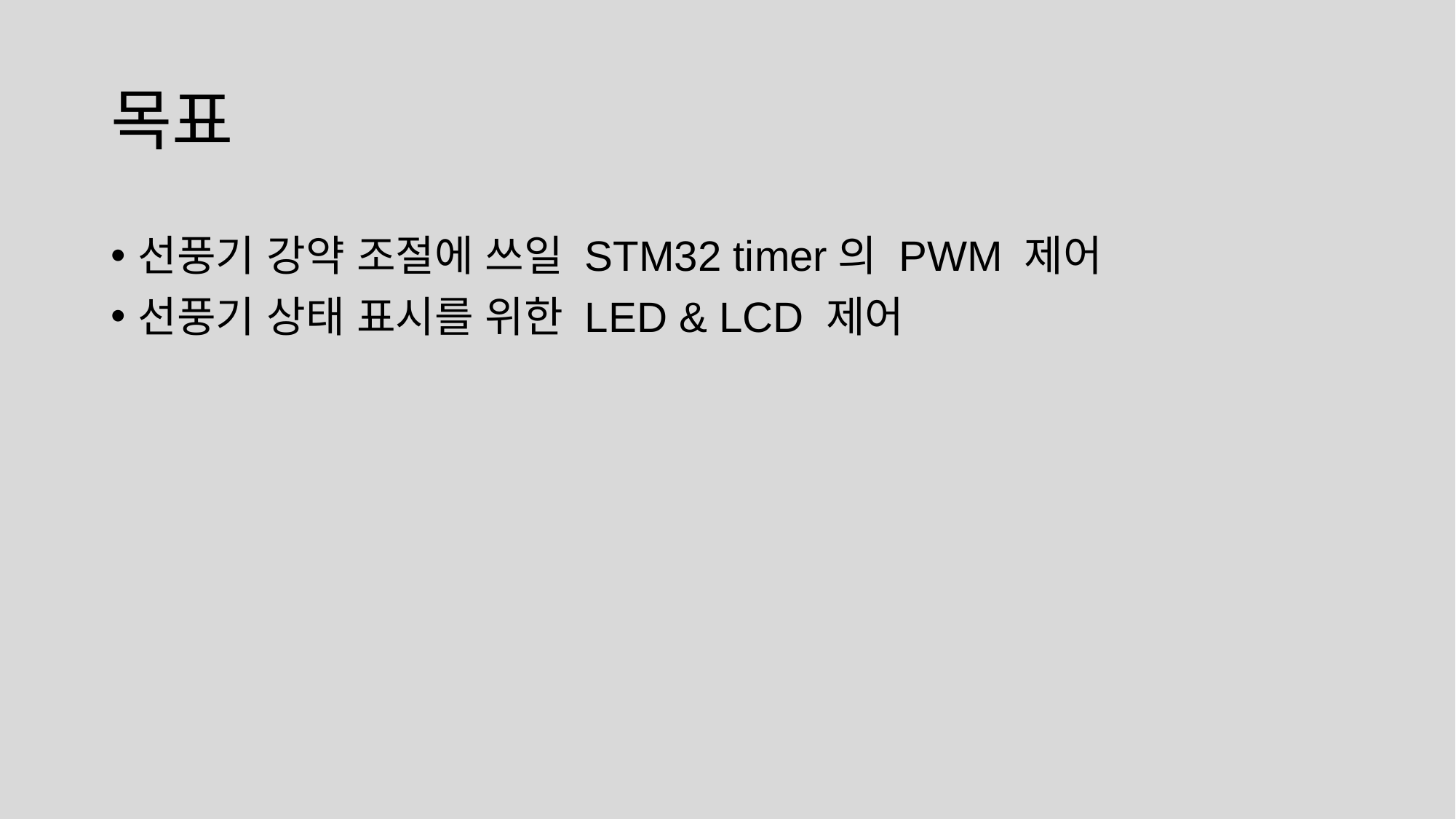

# 목표
선풍기 강약 조절에 쓰일 STM32 timer의 PWM 제어
선풍기 상태 표시를 위한 LED & LCD 제어